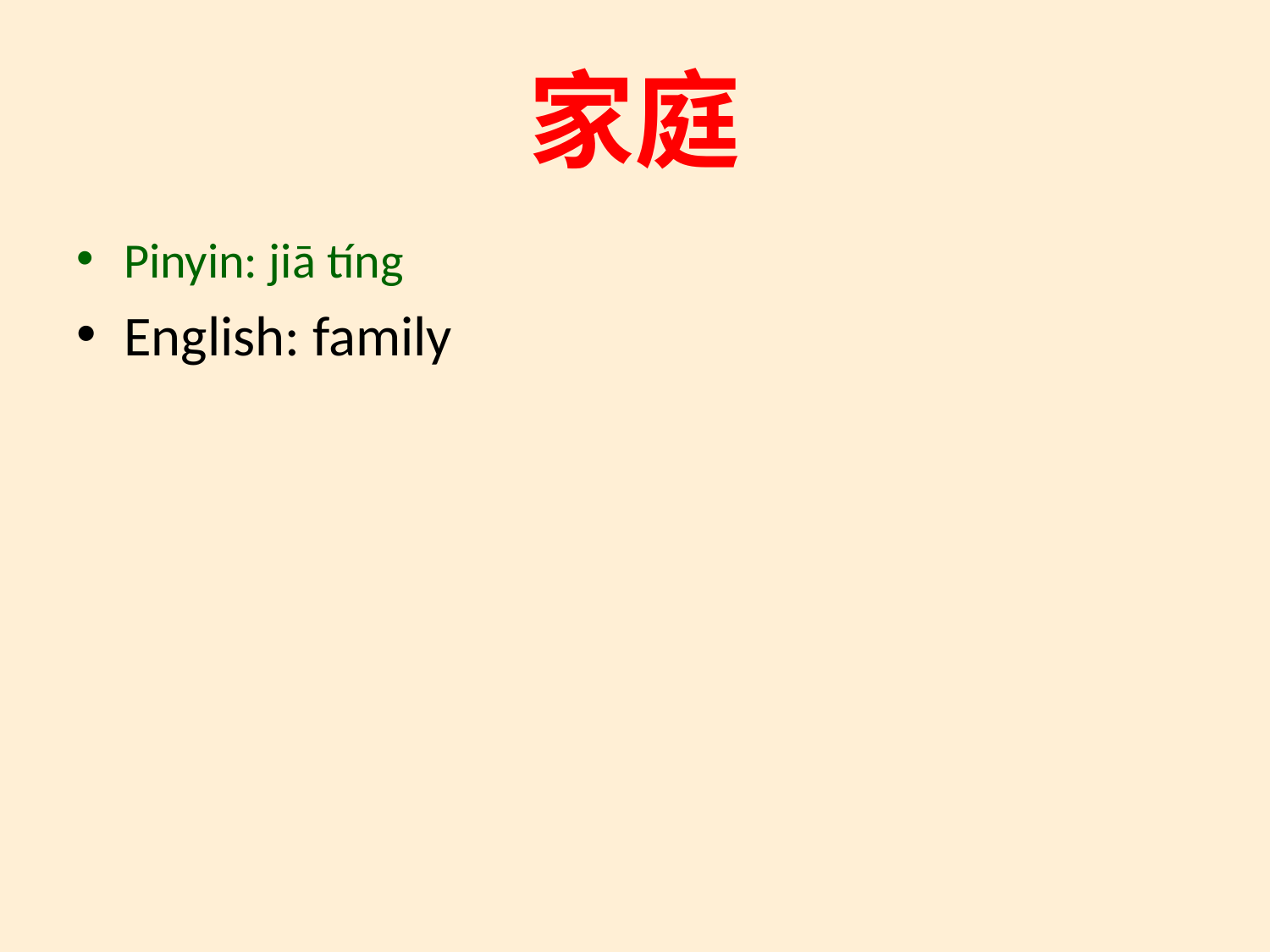

# 家庭
Pinyin: jiā tíng
English: family